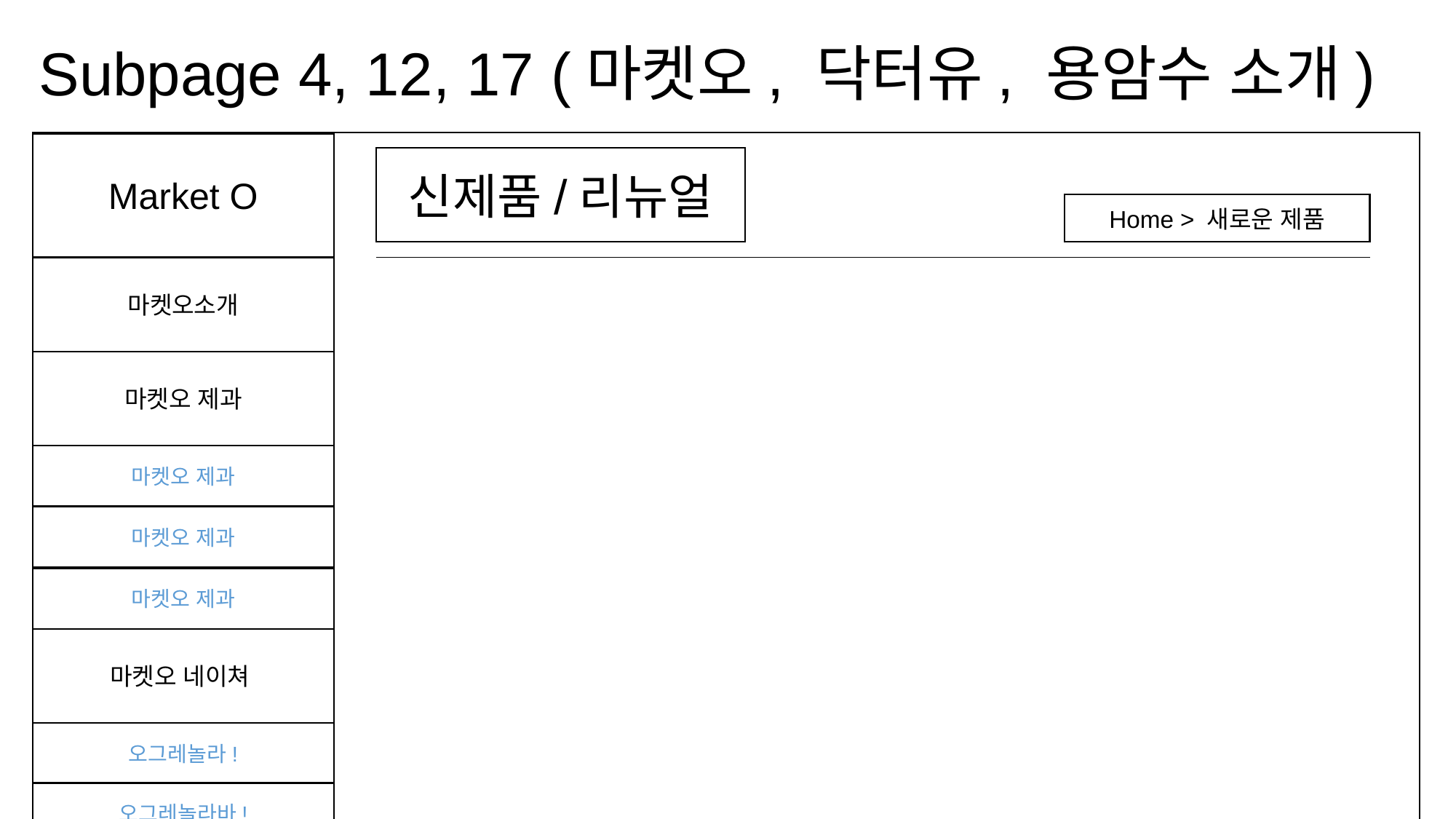

Subpage 4, 12, 17 (마켓오, 닥터유, 용암수 소개)
Market O

신제품/리뉴얼
Home > 새로운 제품
마켓오소개
마켓오 제과
마켓오 제과
마켓오 제과
마켓오 제과
마켓오 네이쳐
오그레놀라!
오그레놀라바!